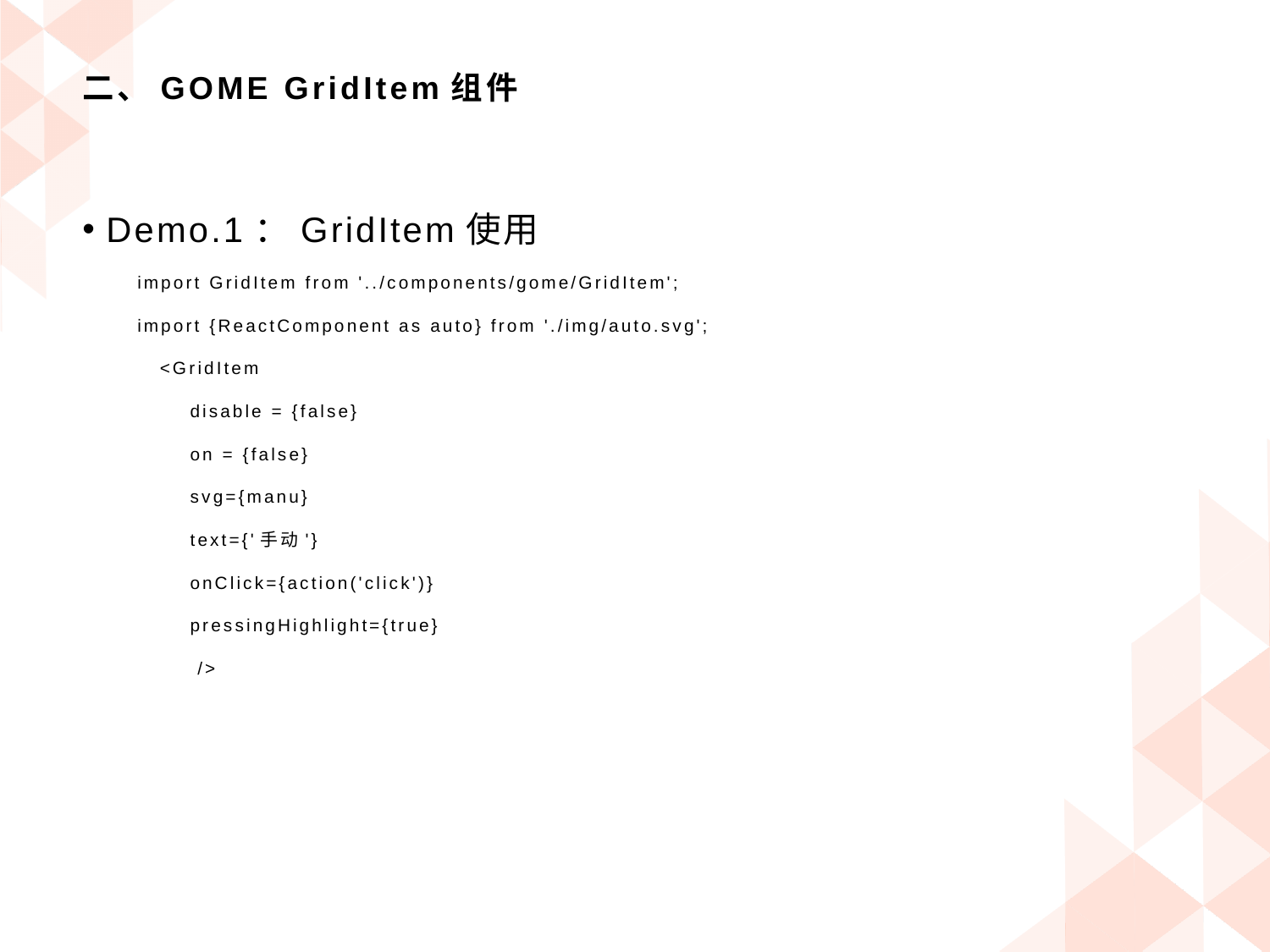

# 二、GOME GridItem组件

Demo.1：GridItem使用
 import GridItem from '../components/gome/GridItem';
 import {ReactComponent as auto} from './img/auto.svg';
    <GridItem
        disable = {false}
        on = {false}
        svg={manu}
        text={'手动'}
        onClick={action('click')}
        pressingHighlight={true}
         />